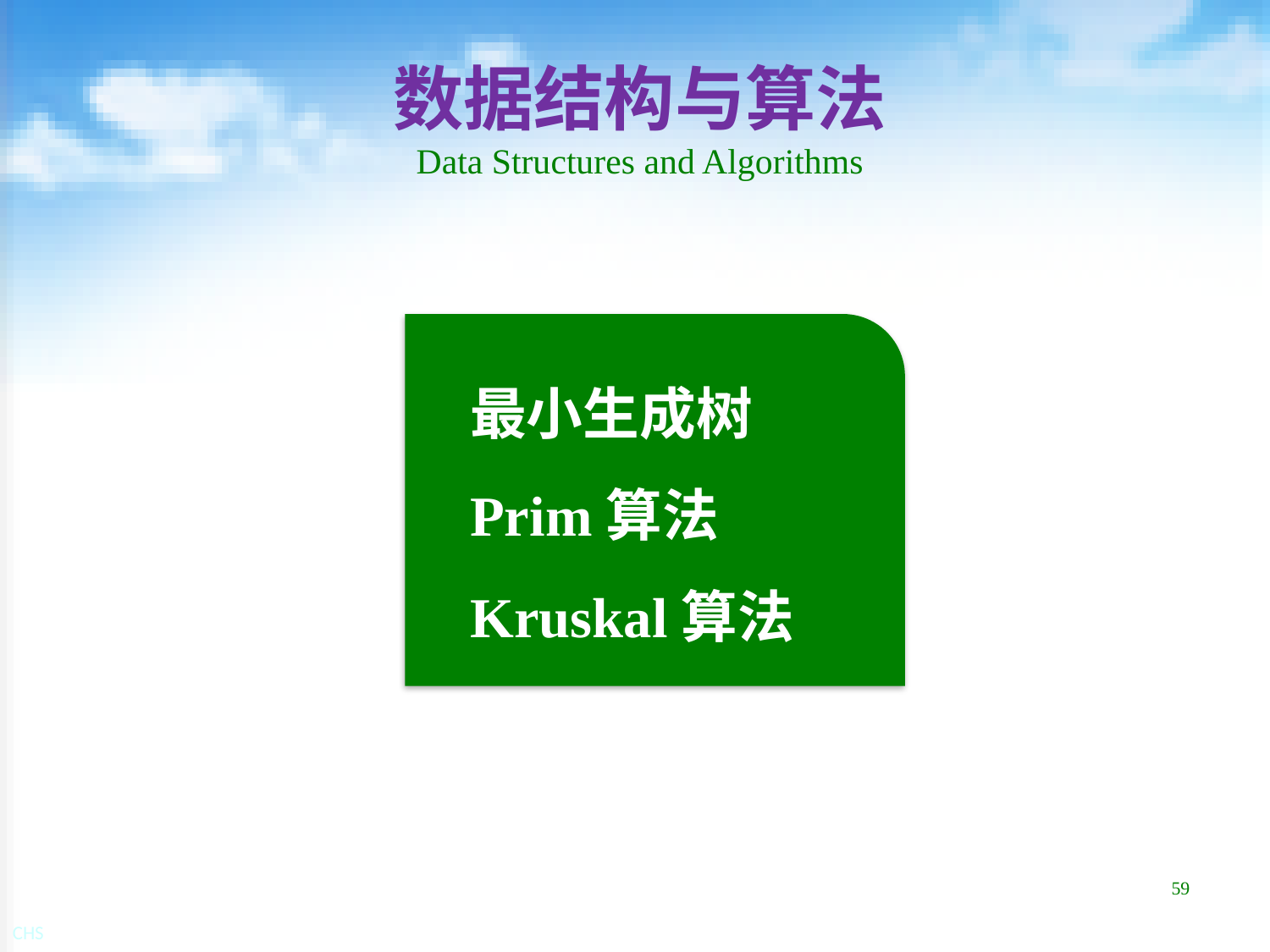

# 数据结构与算法 Data Structures and Algorithms

最小生成树
Prim算法
Kruskal算法
59